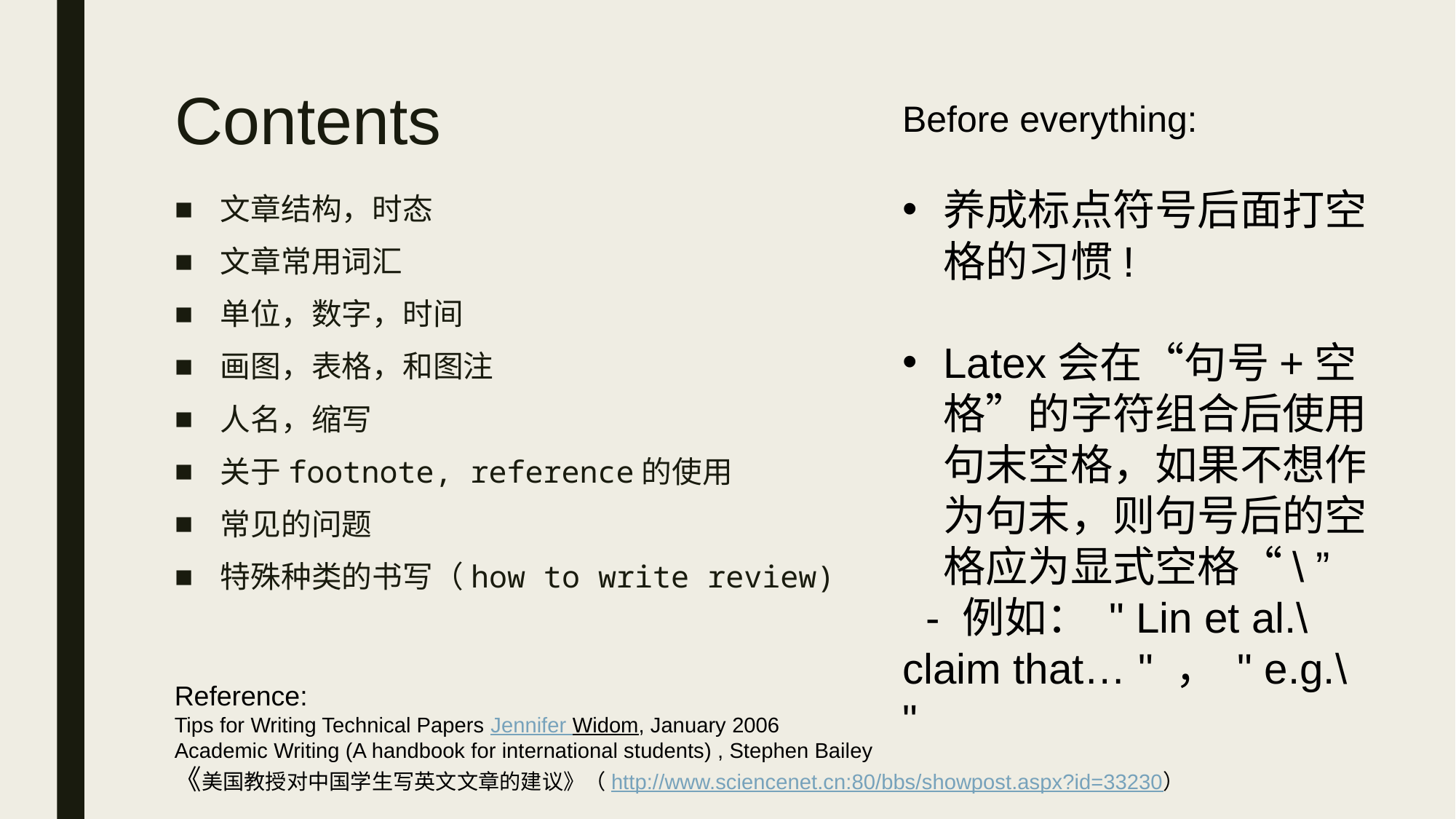

# Contents
Before everything:

养成标点符号后面打空格的习惯!

Latex会在“句号+空格”的字符组合后使用句末空格，如果不想作为句末，则句号后的空格应为显式空格“\ ”
  - 例如： " Lin et al.\ claim that… " ， " e.g.\ "

文章结构，时态
文章常用词汇
单位，数字，时间
画图，表格，和图注
人名，缩写
关于footnote, reference的使用
常见的问题
特殊种类的书写（how to write review)
Reference:
Tips for Writing Technical Papers Jennifer Widom, January 2006
Academic Writing (A handbook for international students) , Stephen Bailey
《美国教授对中国学生写英文文章的建议》（http://www.sciencenet.cn:80/bbs/showpost.aspx?id=33230）